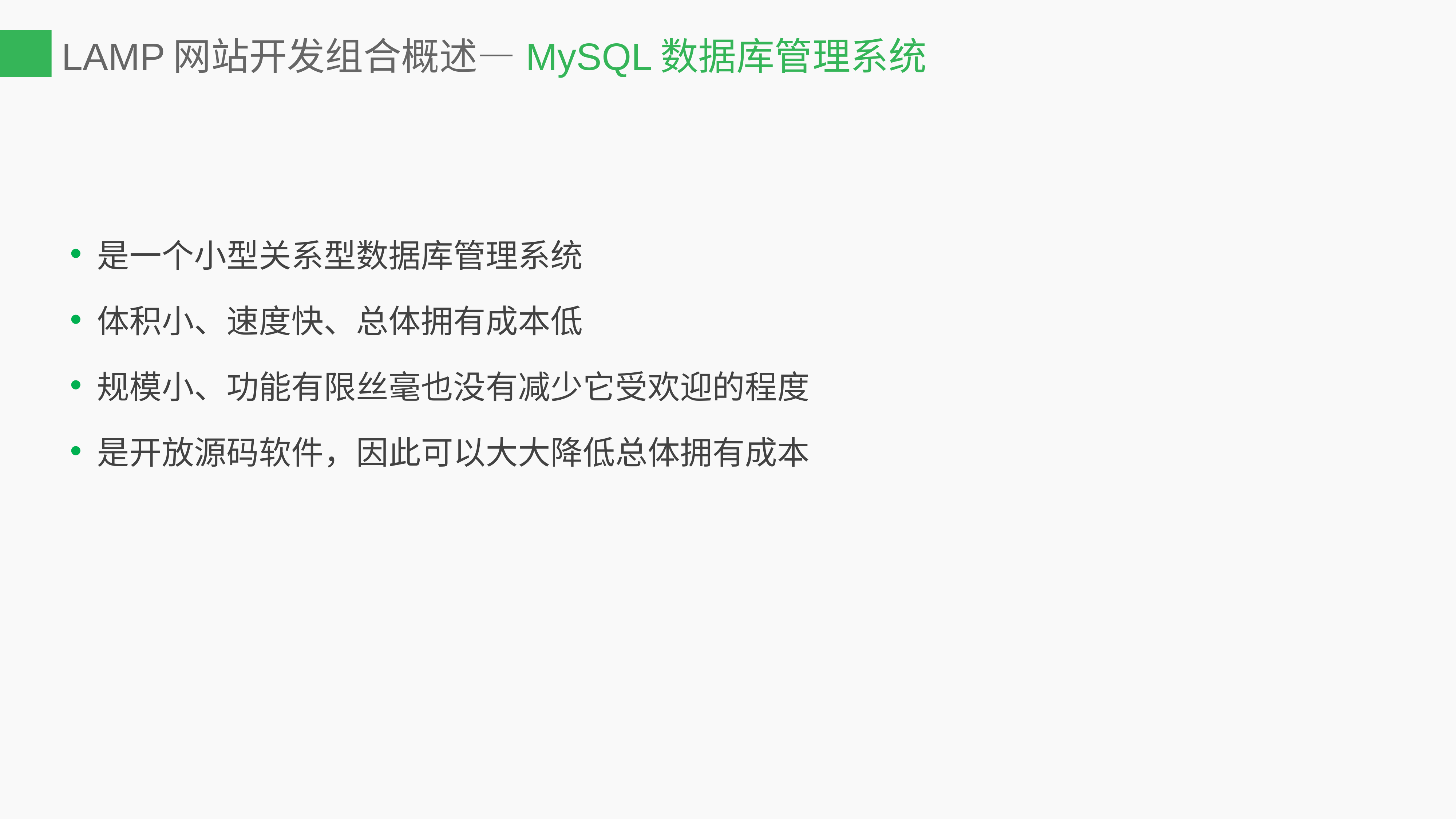

# LAMP网站开发组合概述—MySQL数据库管理系统
是一个小型关系型数据库管理系统
体积小、速度快、总体拥有成本低
规模小、功能有限丝毫也没有减少它受欢迎的程度
是开放源码软件，因此可以大大降低总体拥有成本